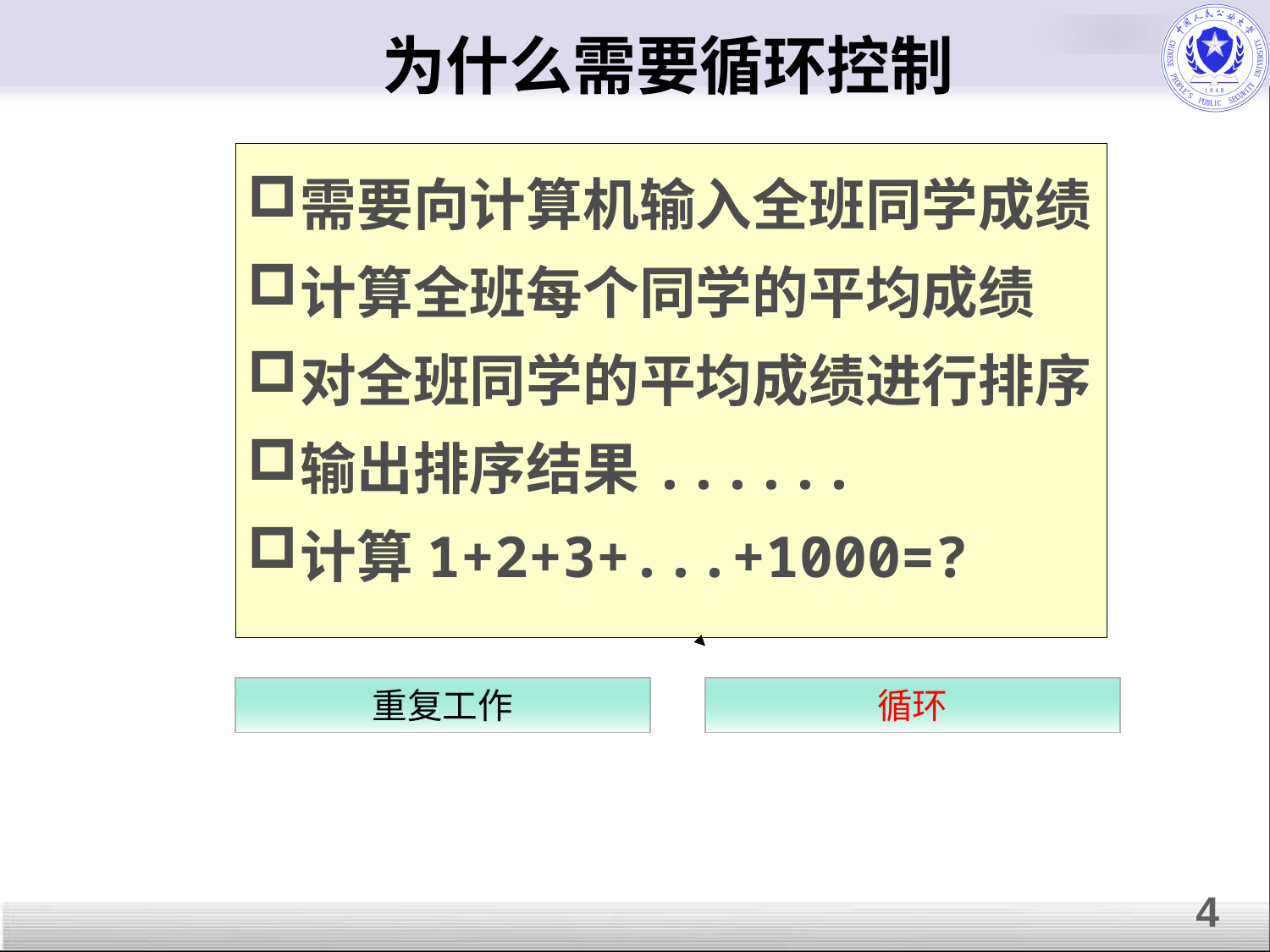

为什么需要循环控制
需要向计算机输入全班同学成绩
计算全班每个同学的平均成绩
对全班同学的平均成绩进行排序
输出排序结果......
计算1+2+3+...+1000=?

重复工作
循环